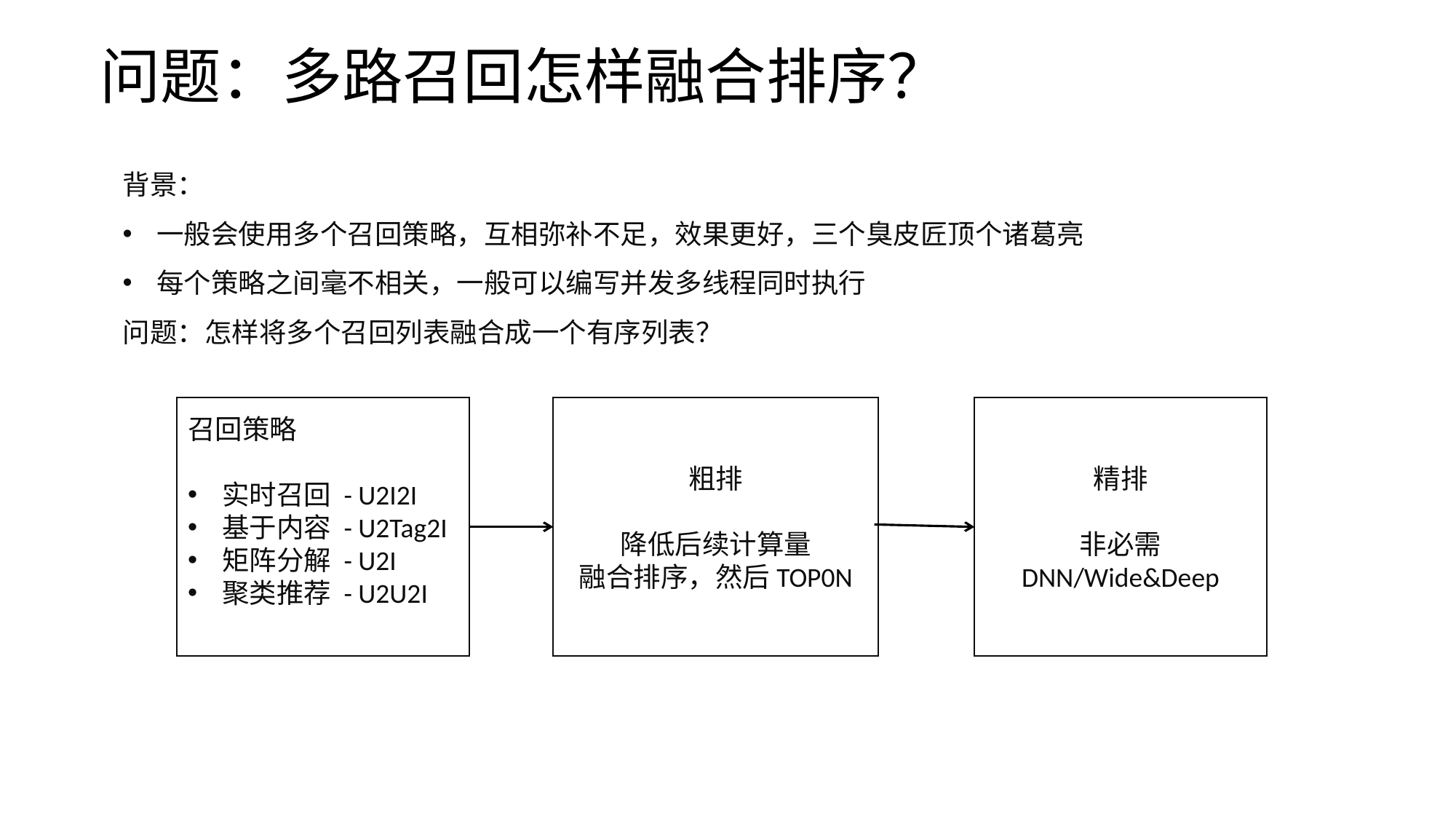

# 问题：多路召回怎样融合排序？
背景：
一般会使用多个召回策略，互相弥补不足，效果更好，三个臭皮匠顶个诸葛亮
每个策略之间毫不相关，一般可以编写并发多线程同时执行
问题：怎样将多个召回列表融合成一个有序列表？
召回策略

实时召回 - U2I2I
基于内容 - U2Tag2I
矩阵分解 - U2I
聚类推荐 - U2U2I

粗排

降低后续计算量
融合排序，然后TOP0N
精排

非必需
DNN/Wide&Deep